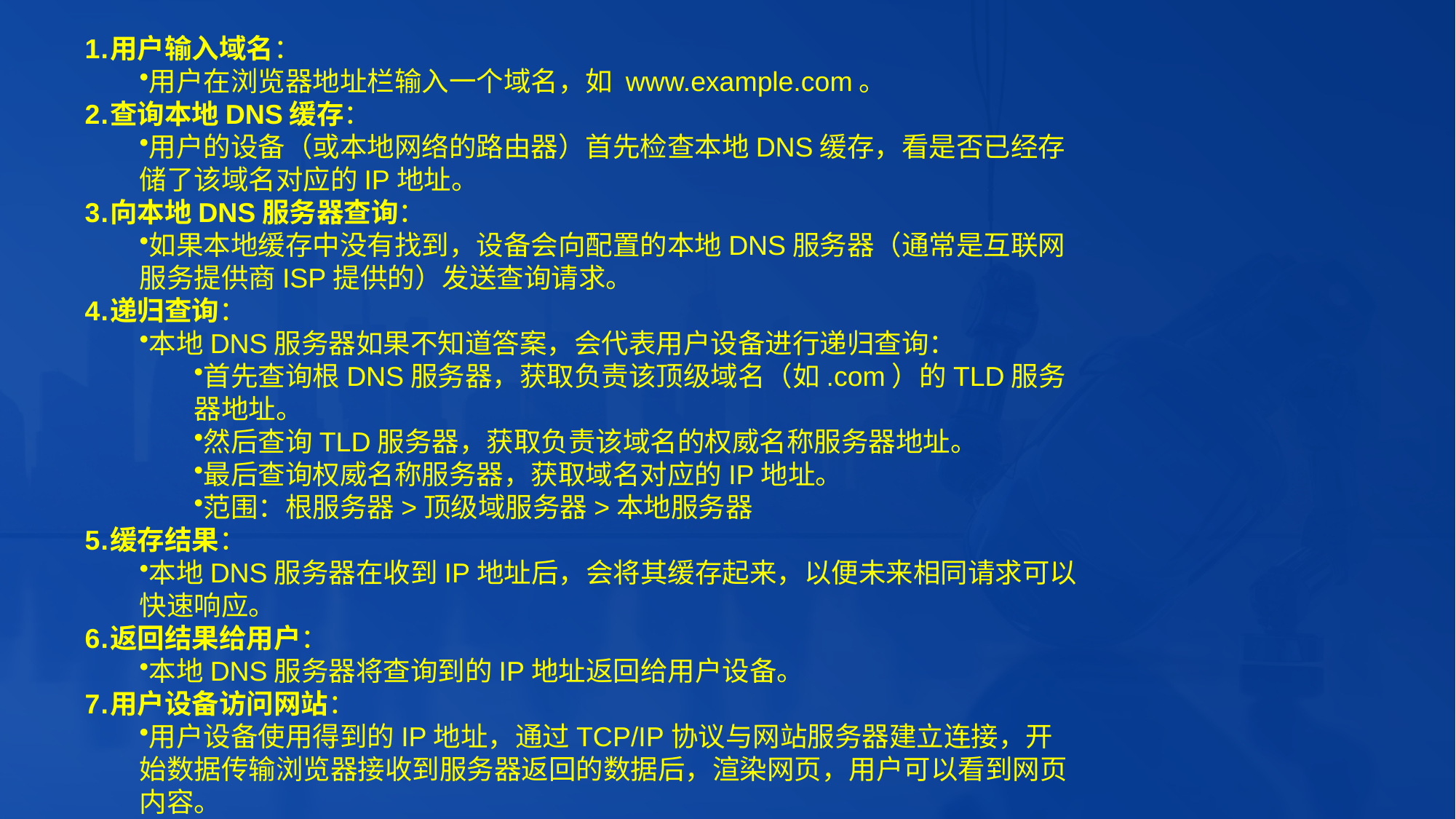

用户输入域名：
用户在浏览器地址栏输入一个域名，如 www.example.com。
查询本地DNS缓存：
用户的设备（或本地网络的路由器）首先检查本地DNS缓存，看是否已经存储了该域名对应的IP地址。
向本地DNS服务器查询：
如果本地缓存中没有找到，设备会向配置的本地DNS服务器（通常是互联网服务提供商ISP提供的）发送查询请求。
递归查询：
本地DNS服务器如果不知道答案，会代表用户设备进行递归查询：
首先查询根DNS服务器，获取负责该顶级域名（如.com）的TLD服务器地址。
然后查询TLD服务器，获取负责该域名的权威名称服务器地址。
最后查询权威名称服务器，获取域名对应的IP地址。
范围：根服务器>顶级域服务器>本地服务器
缓存结果：
本地DNS服务器在收到IP地址后，会将其缓存起来，以便未来相同请求可以快速响应。
返回结果给用户：
本地DNS服务器将查询到的IP地址返回给用户设备。
用户设备访问网站：
用户设备使用得到的IP地址，通过TCP/IP协议与网站服务器建立连接，开始数据传输浏览器接收到服务器返回的数据后，渲染网页，用户可以看到网页内容。